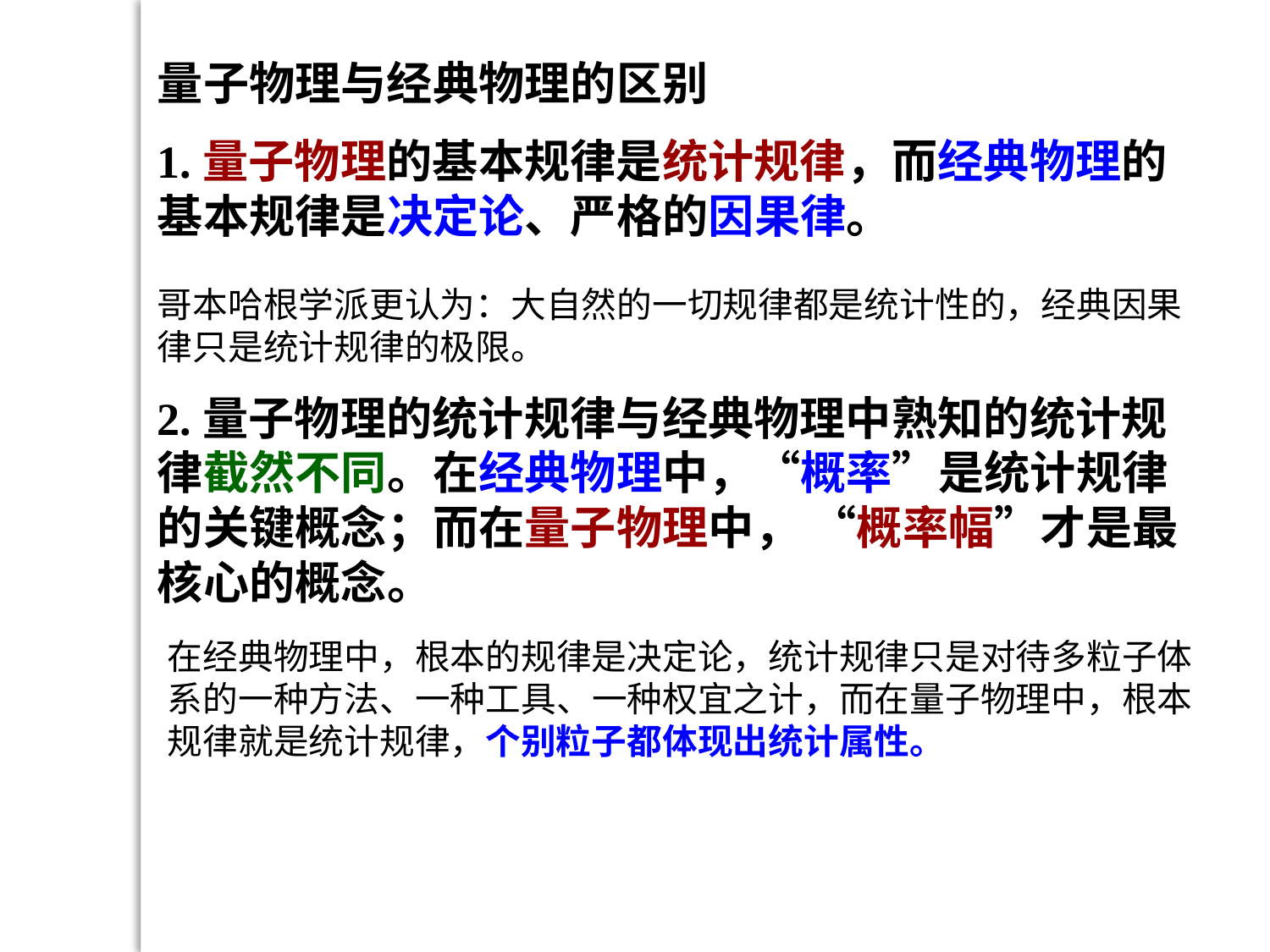

量子物理与经典物理的区别
1.量子物理的基本规律是统计规律，而经典物理的基本规律是决定论、严格的因果律。
哥本哈根学派更认为：大自然的一切规律都是统计性的，经典因果律只是统计规律的极限。
2.量子物理的统计规律与经典物理中熟知的统计规律截然不同。在经典物理中，“概率”是统计规律的关键概念；而在量子物理中， “概率幅”才是最核心的概念。
在经典物理中，根本的规律是决定论，统计规律只是对待多粒子体系的一种方法、一种工具、一种权宜之计，而在量子物理中，根本规律就是统计规律，个别粒子都体现出统计属性。